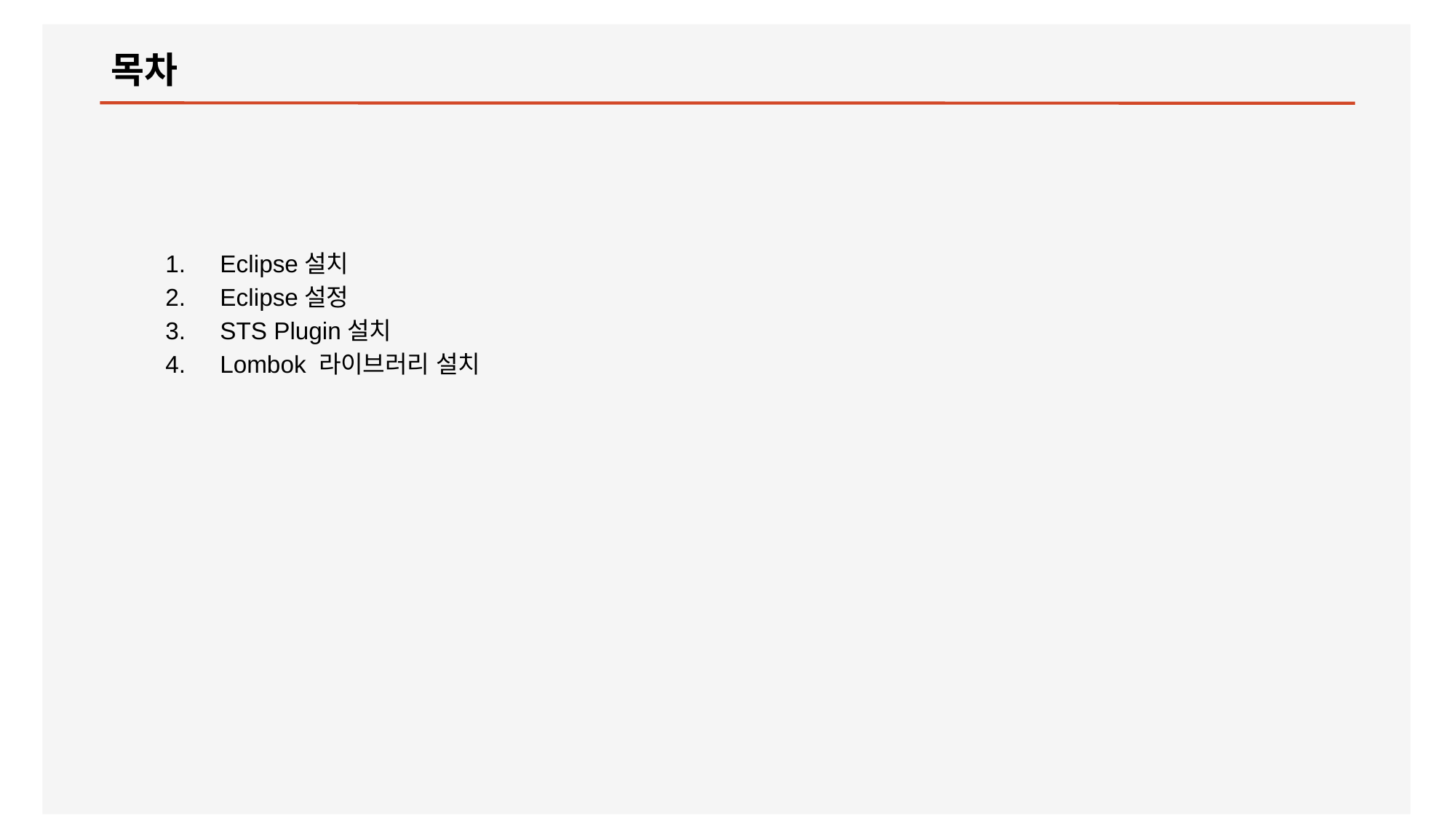

# 목차

Eclipse설치
Eclipse설정
STS Plugin설치
Lombok 라이브러리 설치